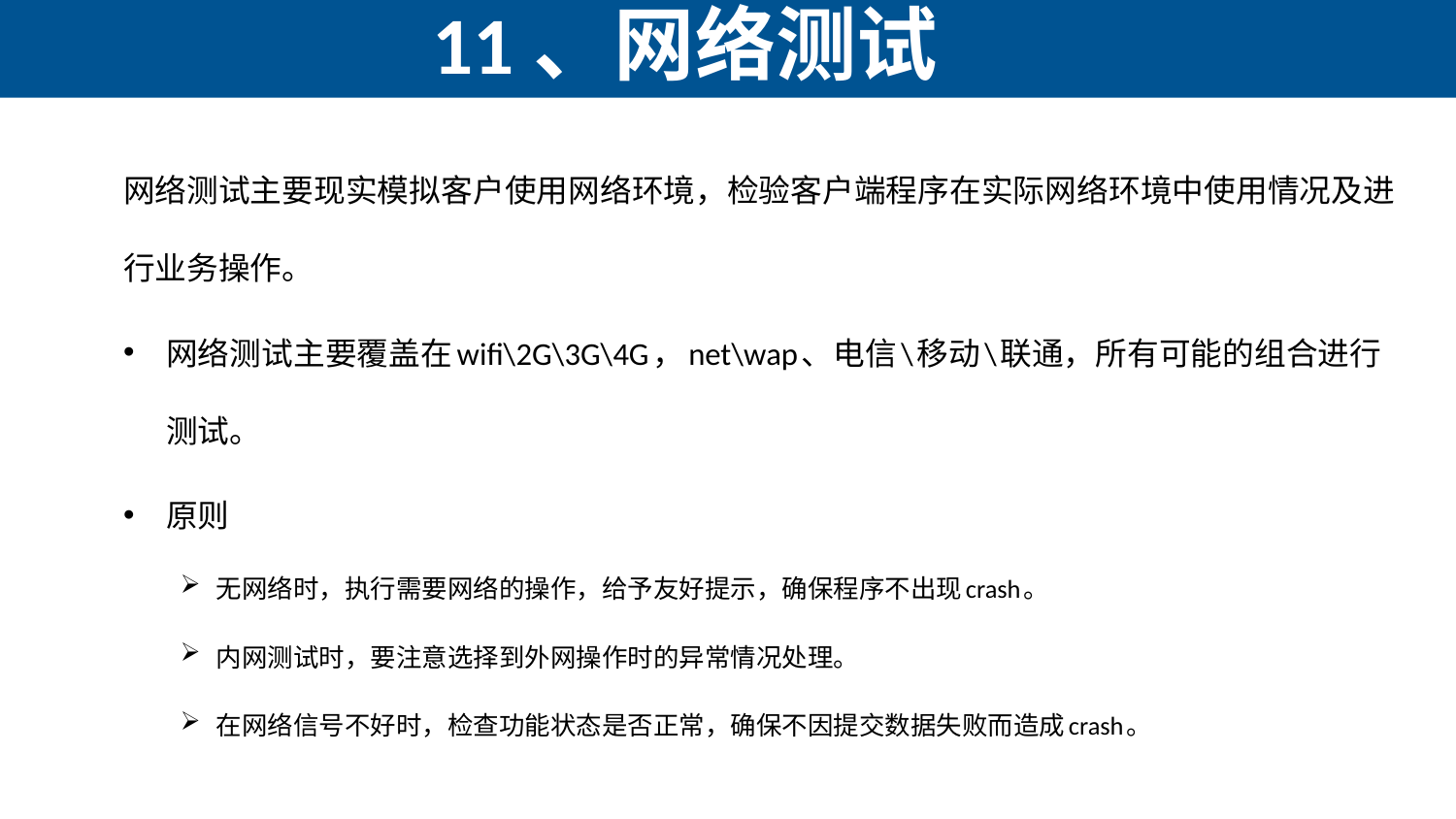

11、网络测试
网络测试主要现实模拟客户使用网络环境，检验客户端程序在实际网络环境中使用情况及进行业务操作。
网络测试主要覆盖在wifi\2G\3G\4G，net\wap、电信\移动\联通，所有可能的组合进行测试。
原则
无网络时，执行需要网络的操作，给予友好提示，确保程序不出现crash。
内网测试时，要注意选择到外网操作时的异常情况处理。
在网络信号不好时，检查功能状态是否正常，确保不因提交数据失败而造成crash。